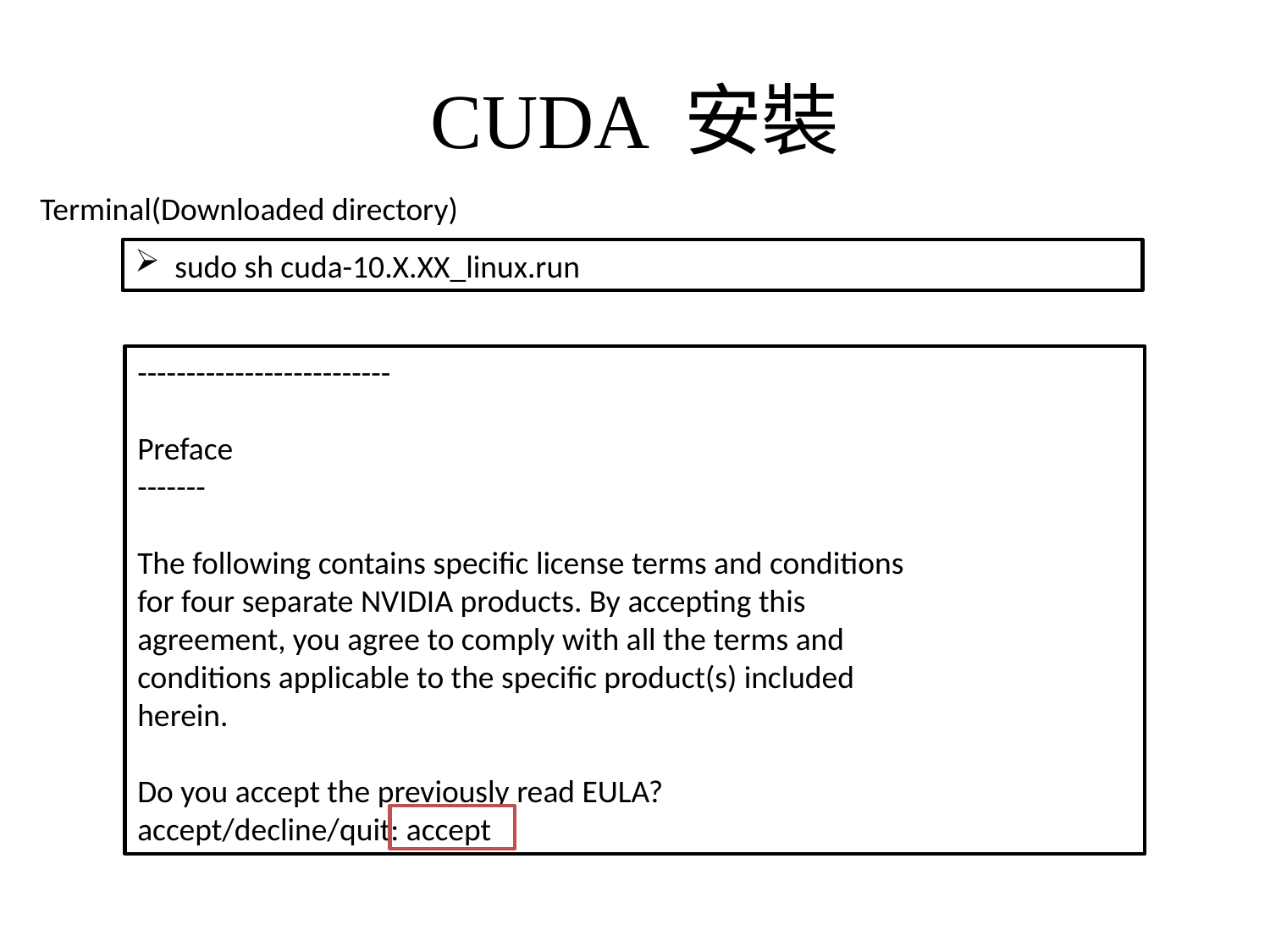

# CUDA 安裝
Terminal(Downloaded directory)
sudo sh cuda-10.X.XX_linux.run
--------------------------

Preface
-------

The following contains specific license terms and conditions
for four separate NVIDIA products. By accepting this
agreement, you agree to comply with all the terms and
conditions applicable to the specific product(s) included
herein.

Do you accept the previously read EULA?
accept/decline/quit: accept